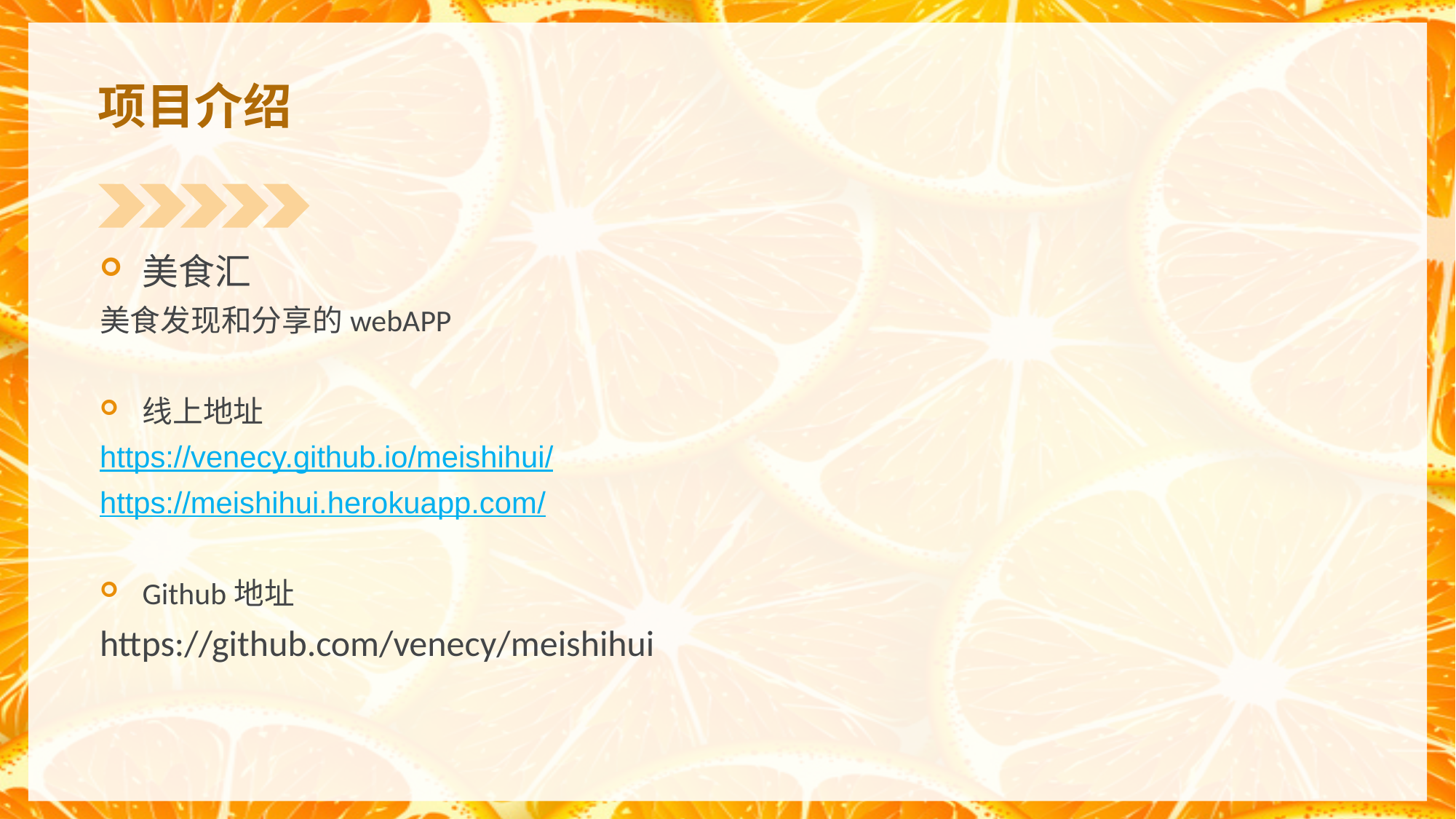

# 项目介绍

美食汇
美食发现和分享的webAPP

线上地址
https://venecy.github.io/meishihui/
https://meishihui.herokuapp.com/

Github地址
https://github.com/venecy/meishihui